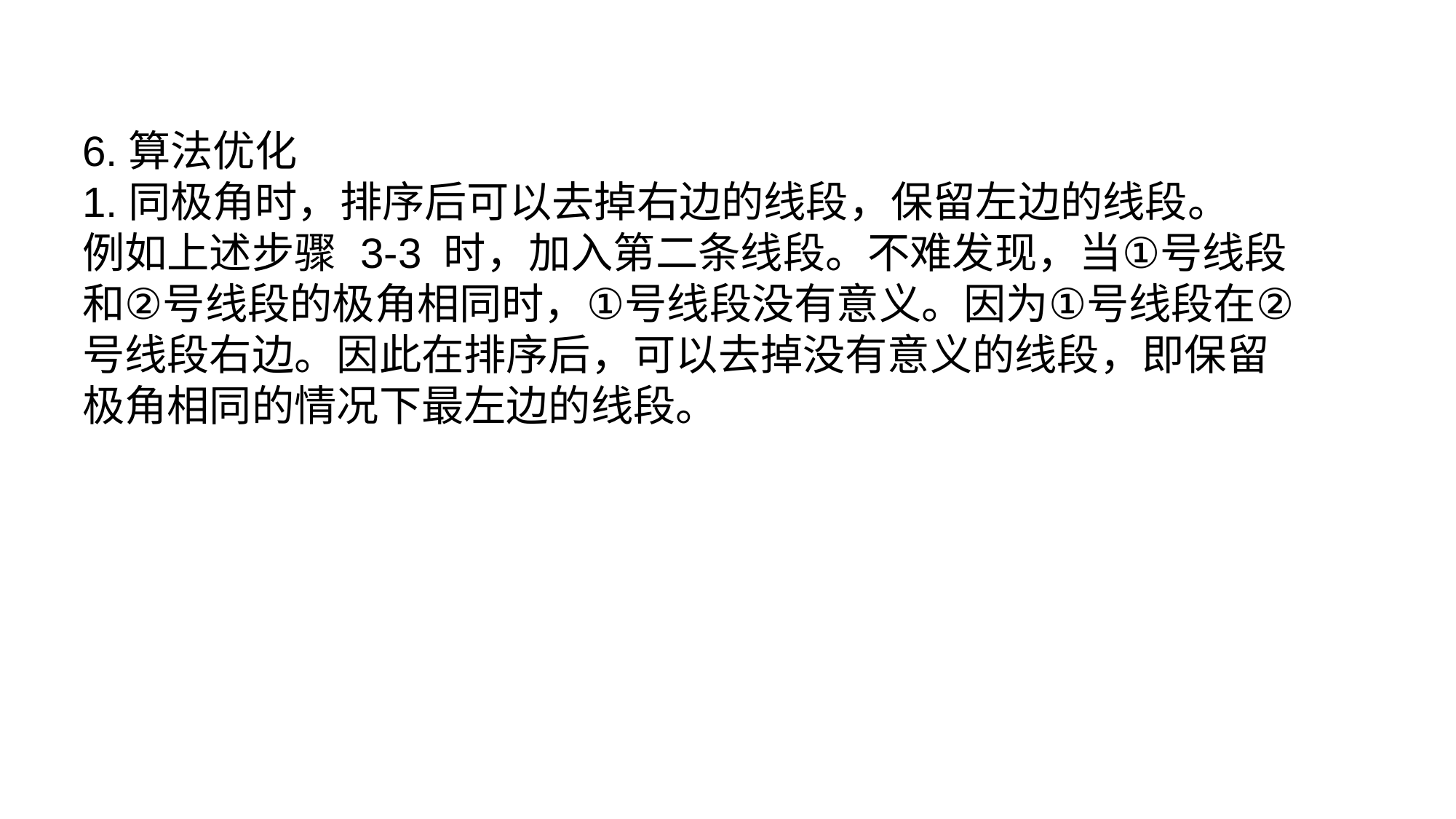

6.算法优化
1.同极角时，排序后可以去掉右边的线段，保留左边的线段。
例如上述步骤 3-3 时，加入第二条线段。不难发现，当①号线段和②号线段的极角相同时，①号线段没有意义。因为①号线段在②号线段右边。因此在排序后，可以去掉没有意义的线段，即保留极角相同的情况下最左边的线段。